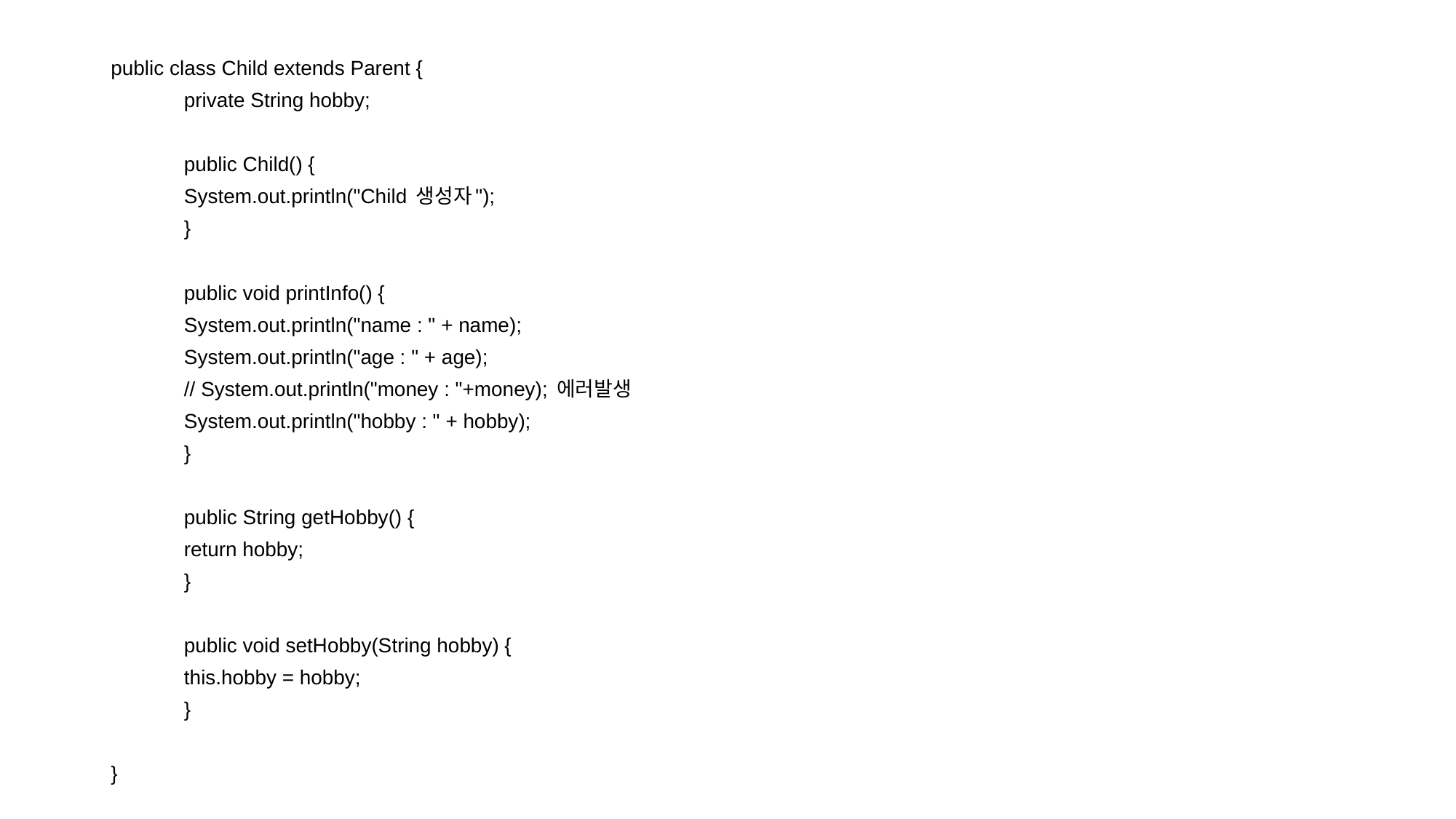

#

public class Child extends Parent {
	private String hobby;

	public Child() {
		System.out.println("Child 생성자");
	}

	public void printInfo() {
		System.out.println("name : " + name);
		System.out.println("age : " + age);
		// System.out.println("money : "+money); 에러발생
		System.out.println("hobby : " + hobby);
	}

	public String getHobby() {
		return hobby;
	}

	public void setHobby(String hobby) {
		this.hobby = hobby;
	}

}